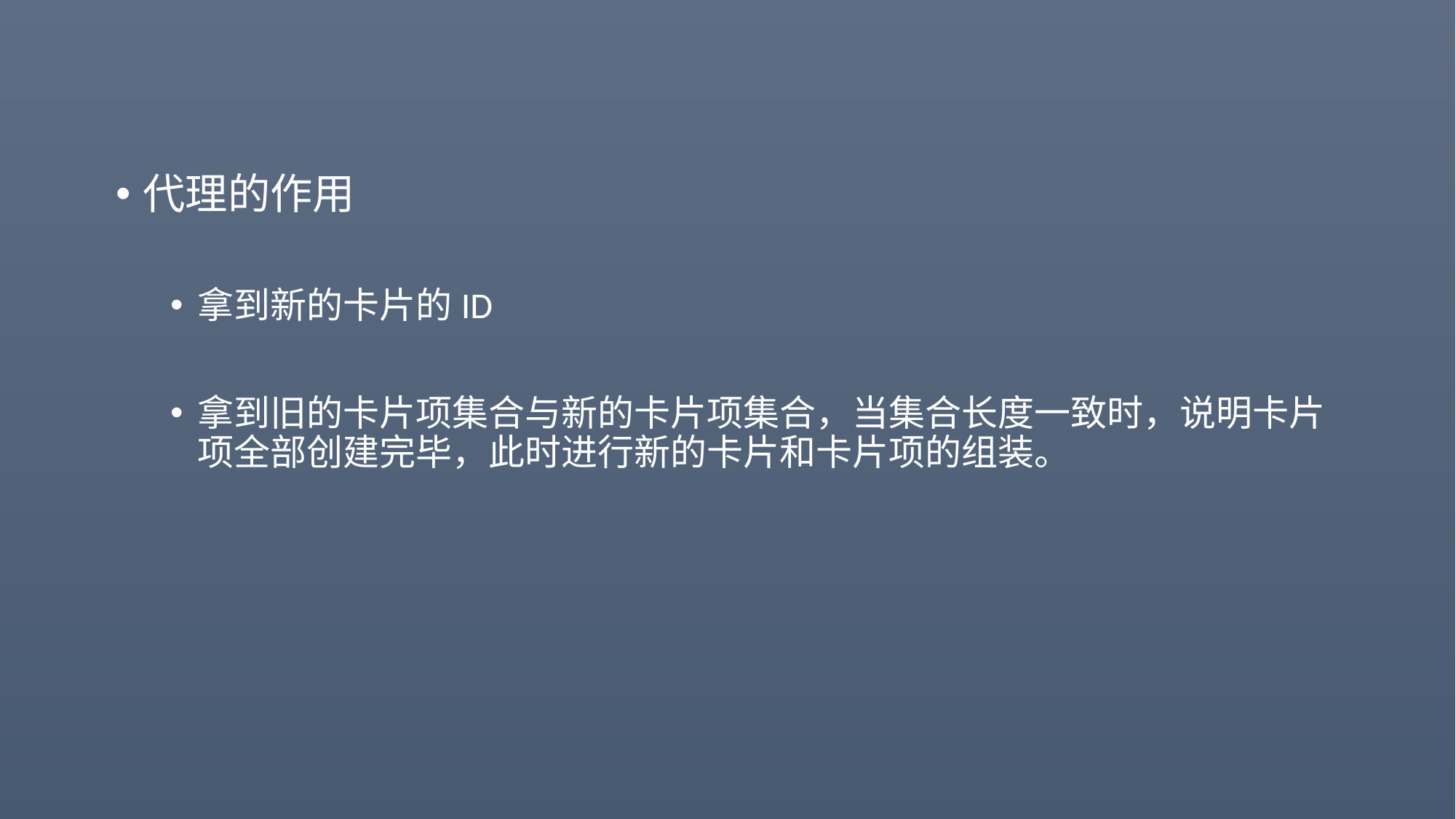

代理的作用

拿到新的卡片的ID

拿到旧的卡片项集合与新的卡片项集合，当集合长度一致时，说明卡片项全部创建完毕，此时进行新的卡片和卡片项的组装。